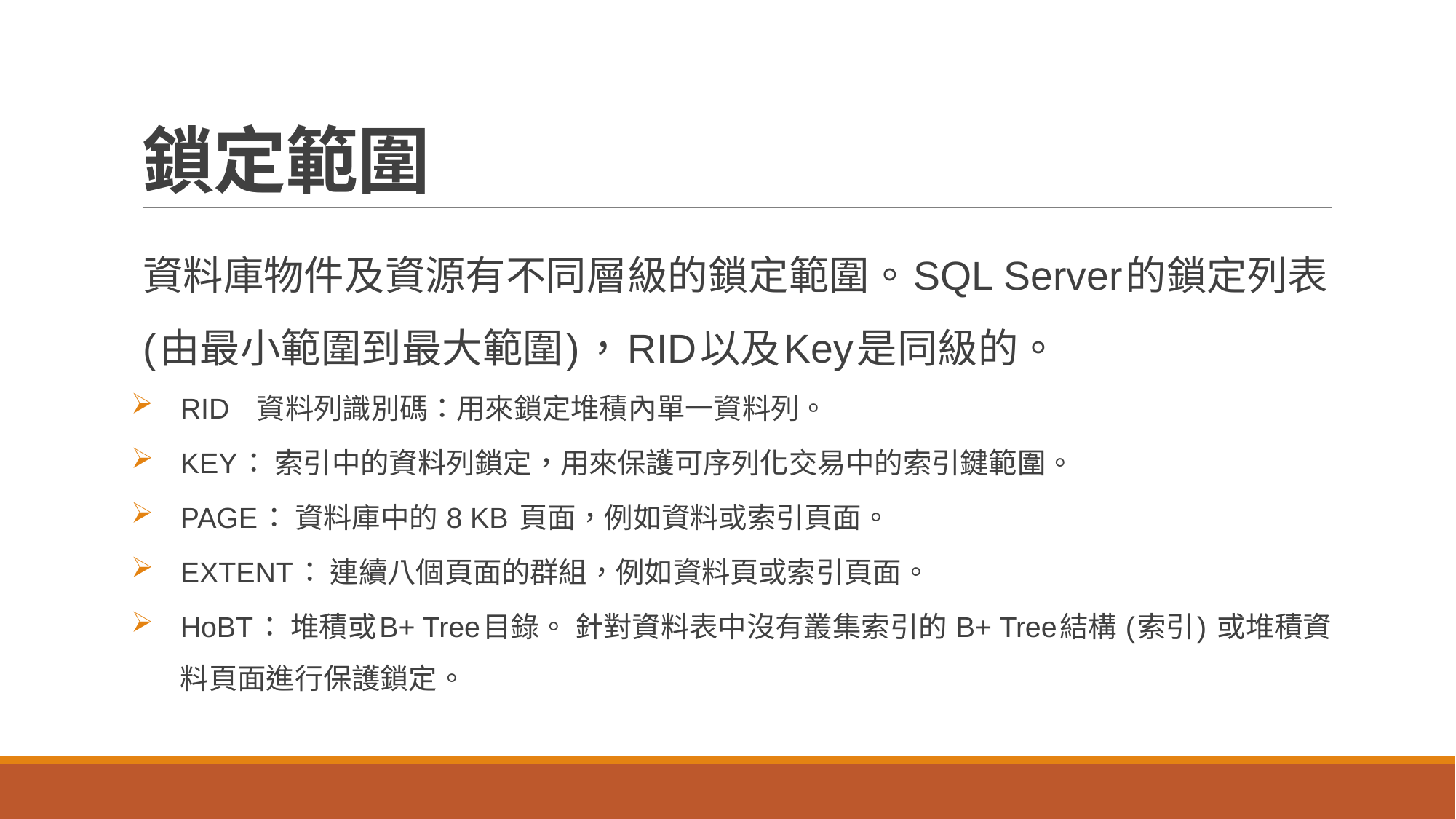

# 鎖定範圍
資料庫物件及資源有不同層級的鎖定範圍。SQL Server的鎖定列表(由最小範圍到最大範圍)，RID以及Key是同級的。
RID	資料列識別碼：用來鎖定堆積內單一資料列。
KEY： 索引中的資料列鎖定，用來保護可序列化交易中的索引鍵範圍。
PAGE： 資料庫中的 8 KB 頁面，例如資料或索引頁面。
EXTENT： 連續八個頁面的群組，例如資料頁或索引頁面。
HoBT： 堆積或B+ Tree目錄。 針對資料表中沒有叢集索引的 B+ Tree結構 (索引) 或堆積資料頁面進行保護鎖定。